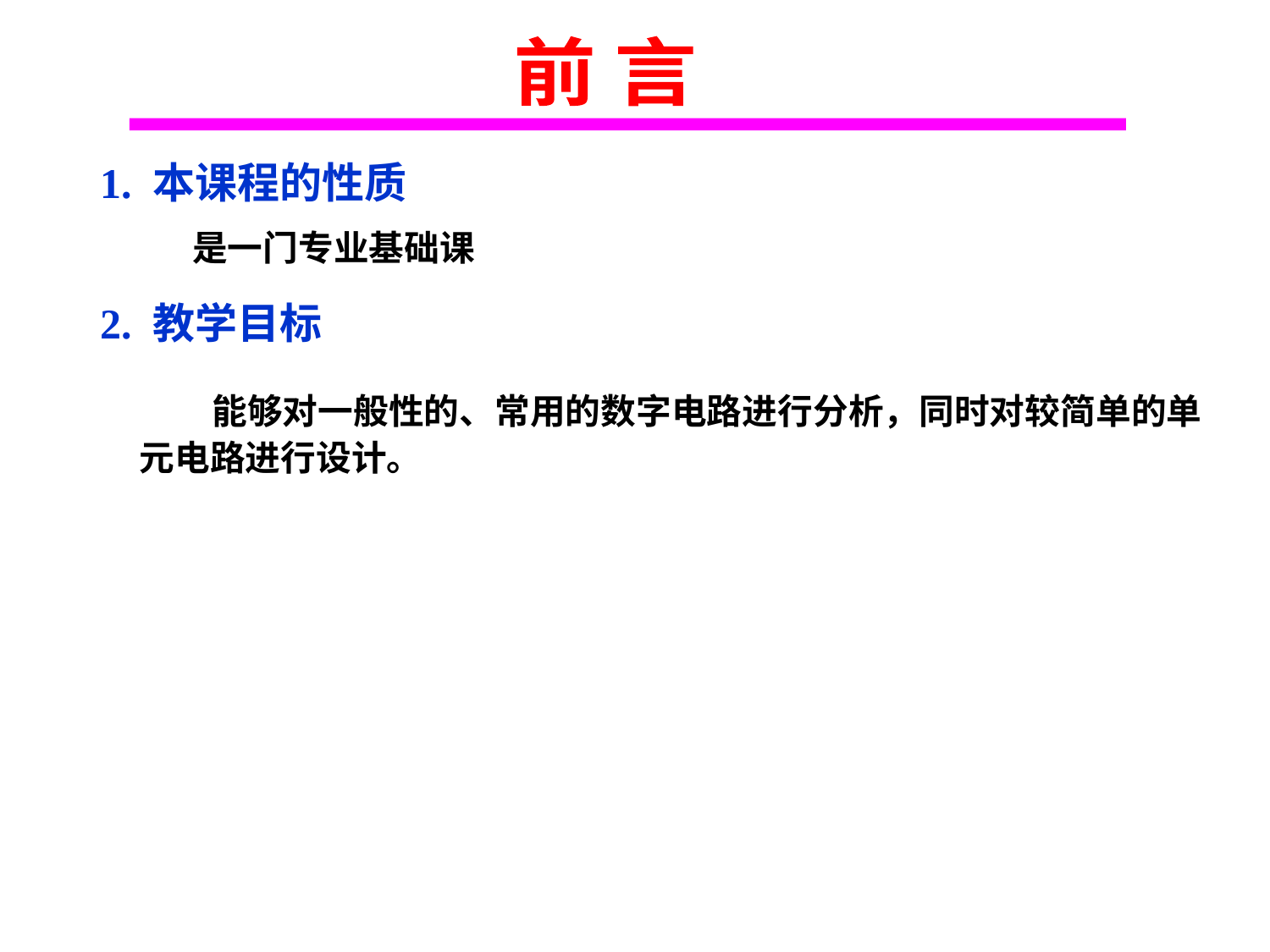

前 言

1. 本课程的性质
        是一门专业基础课
2. 教学目标
        能够对一般性的、常用的数字电路进行分析，同时对较简单的单元电路进行设计。